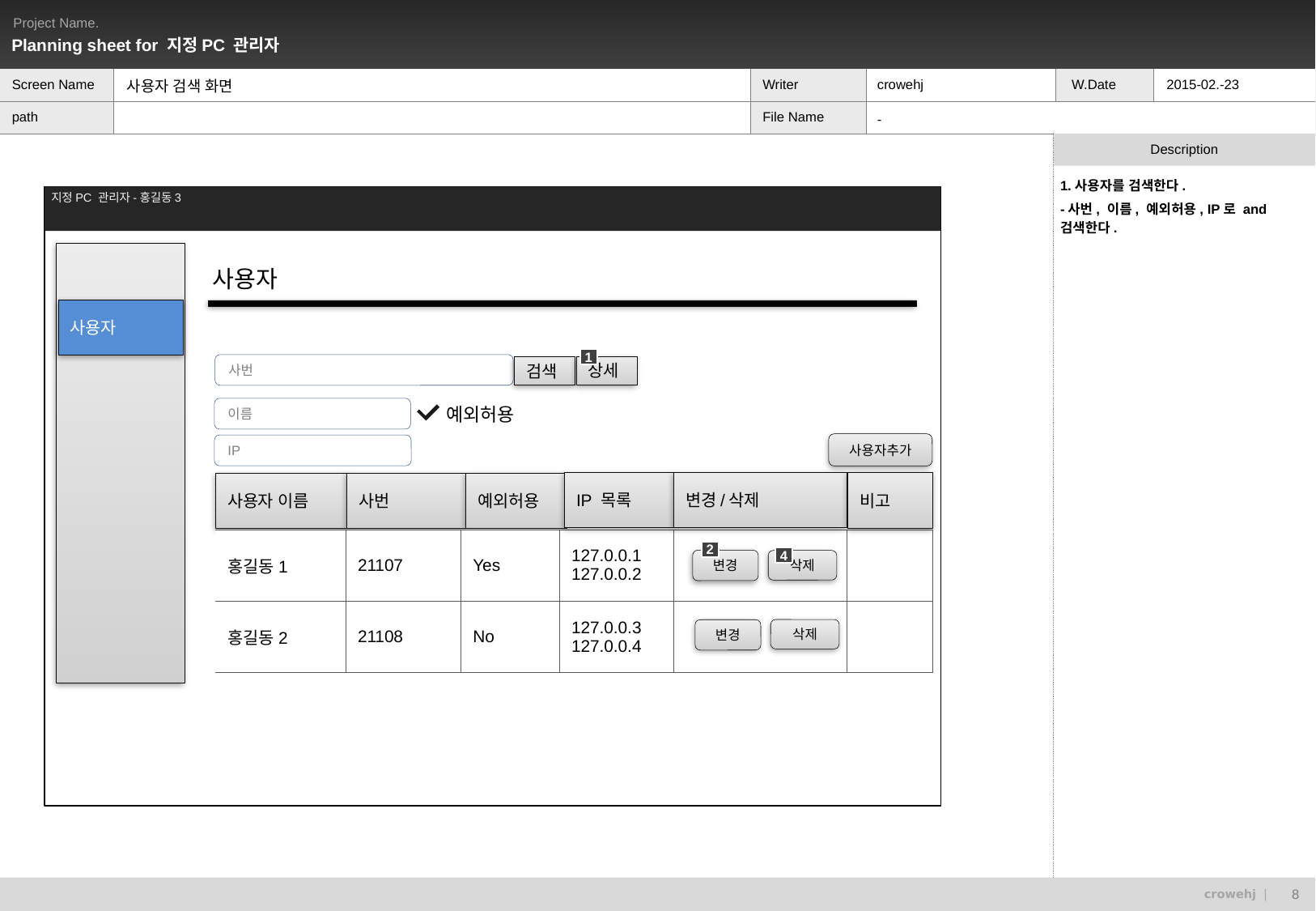

2015-02.-23
crowehj
사용자 검색 화면
-

1.사용자를 검색한다.
-사번, 이름, 예외허용, IP로 and 검색한다.
지정PC 관리자-홍길동3

사용자
사용자

1
사번
상세
검색
예외허용
이름

사용자추가
IP
변경/삭제
IP 목록
비고
예외허용
사용자 이름
사번
| 홍길동1 | 21107 | Yes | 127.0.0.1 127.0.0.2 |  |  |
| --- | --- | --- | --- | --- | --- |
| 홍길동2 | 21108 | No | 127.0.0.3 127.0.0.4 |  |  |
2
4
변경
삭제
삭제
변경